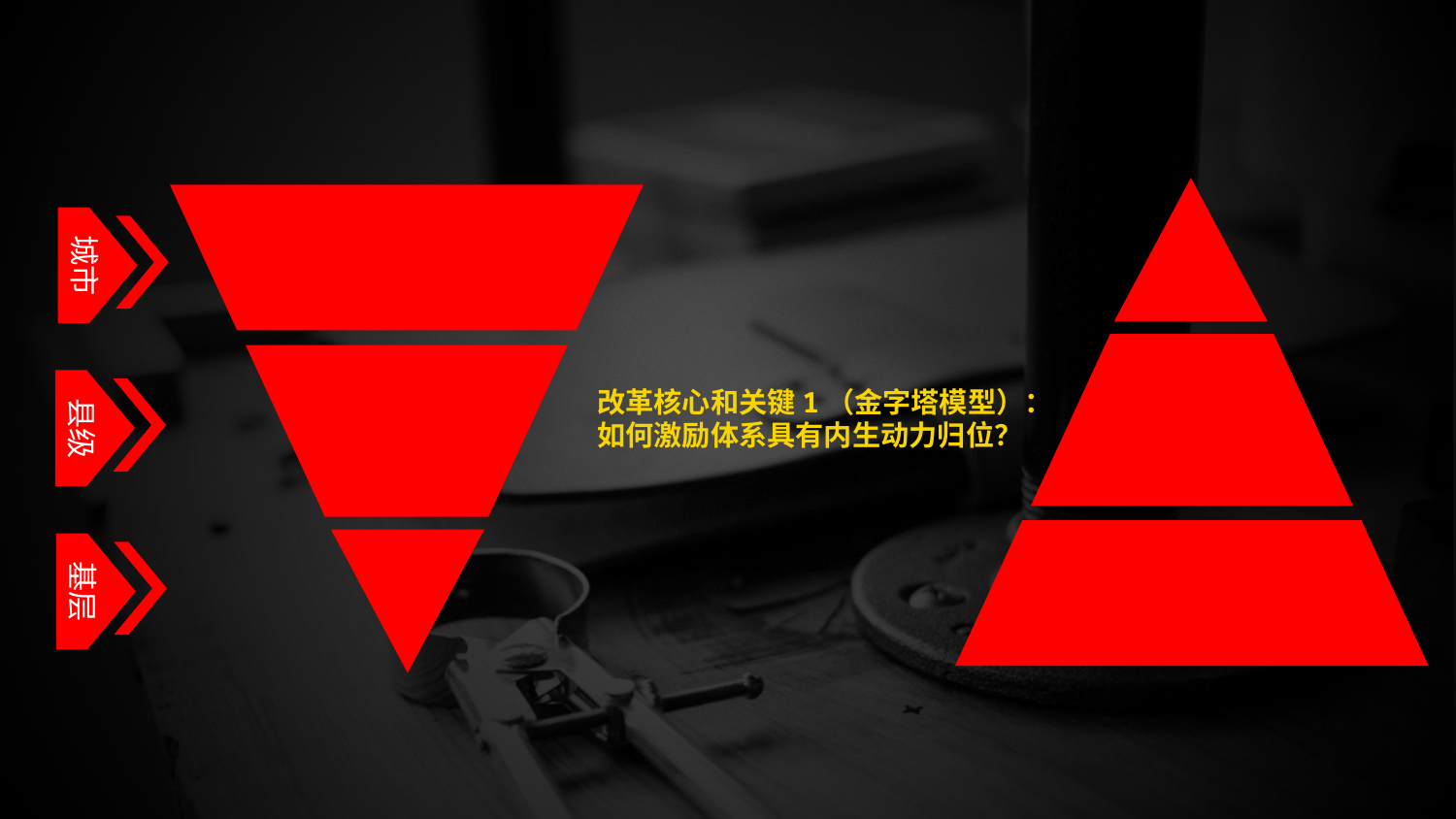

城市

县级
改革核心和关键1（金字塔模型）：
如何激励体系具有内生动力归位？

基层